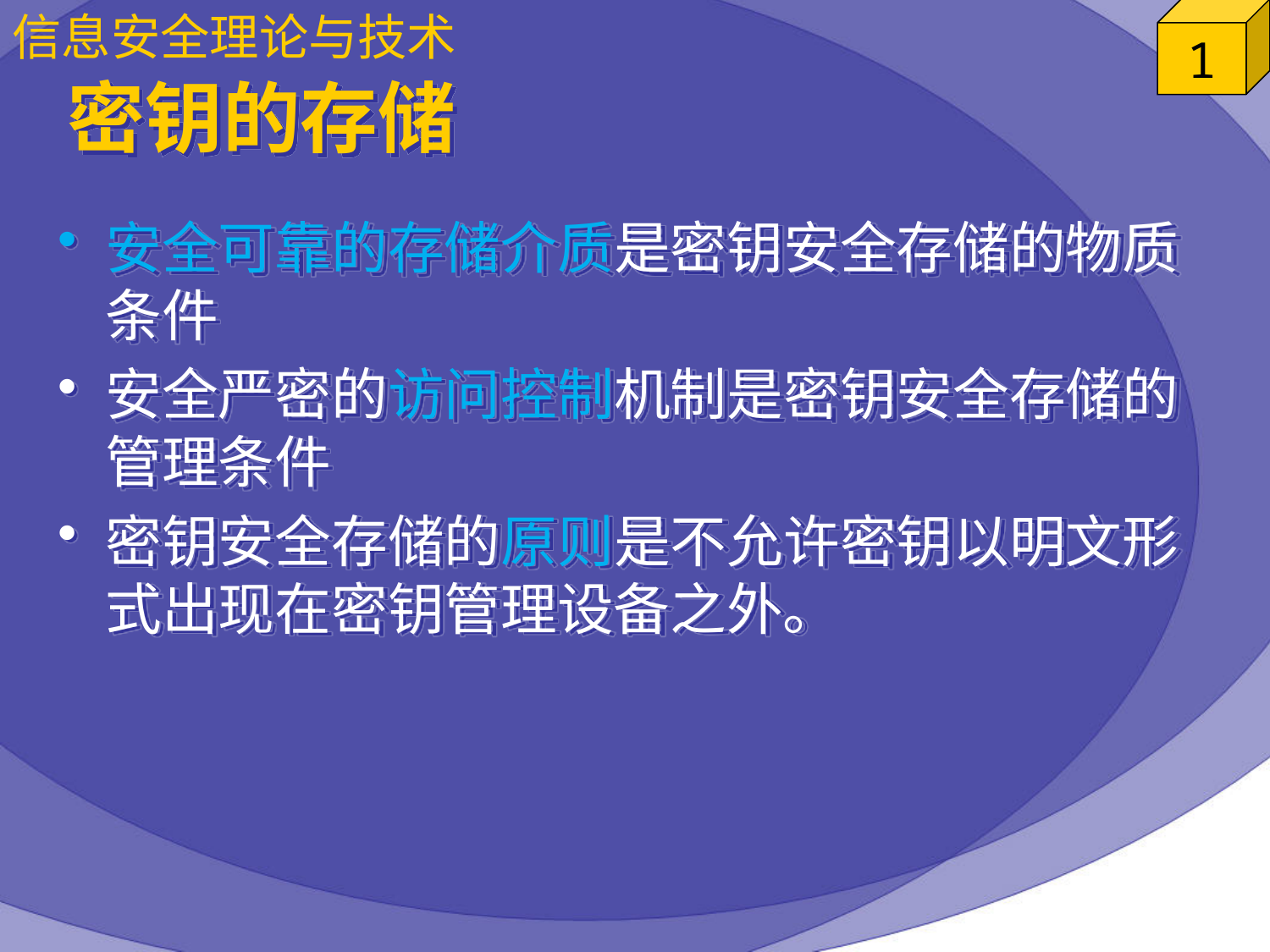

# 密钥的存储
安全可靠的存储介质是密钥安全存储的物质条件
安全严密的访问控制机制是密钥安全存储的管理条件
密钥安全存储的原则是不允许密钥以明文形式出现在密钥管理设备之外。